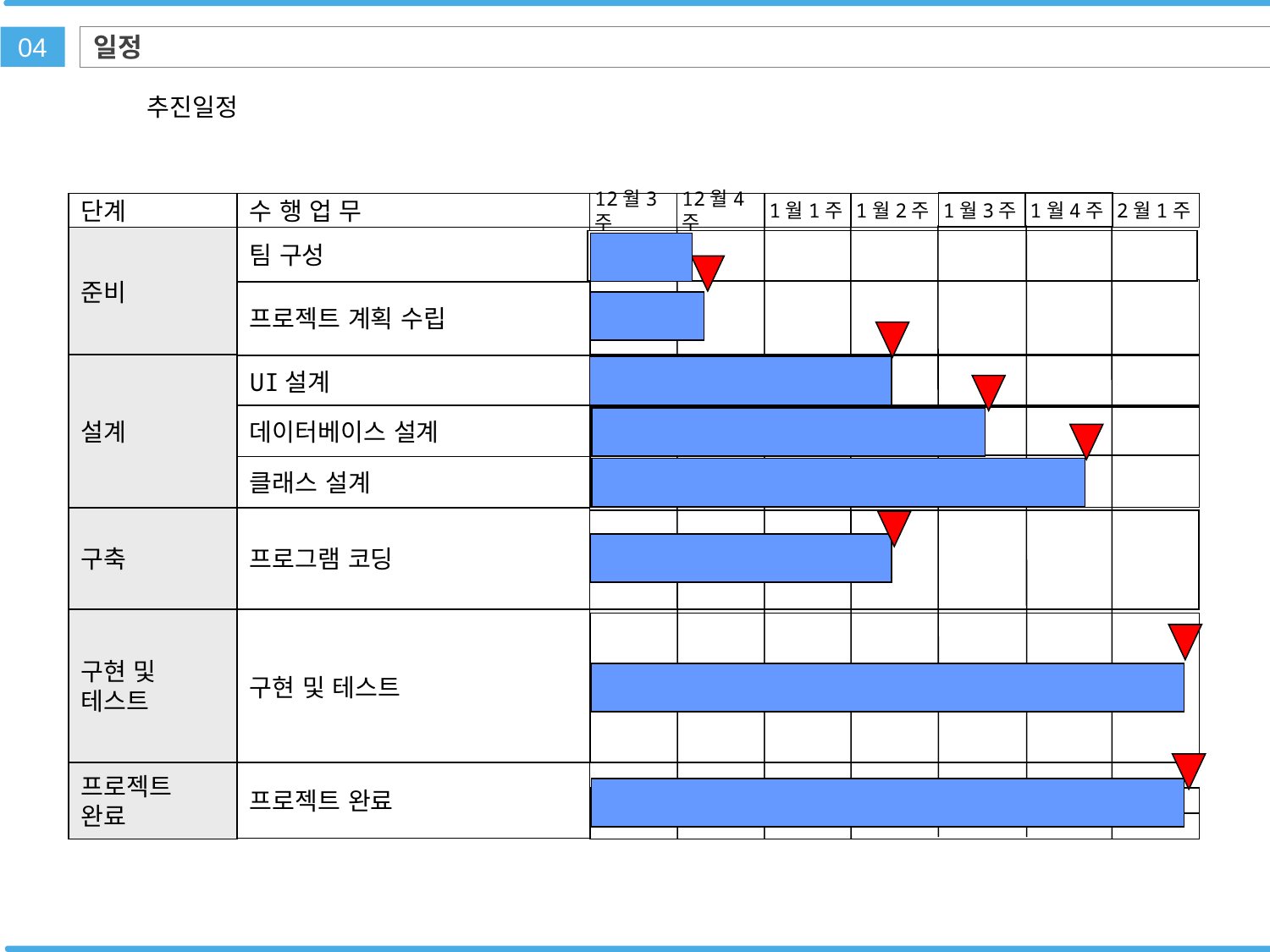

일정

04
추진일정
1월3주
1월4주
12월3주
단계
수 행 업 무
12월4주
1월1주
1월2주
2월1주

준비
팀 구성

프로젝트 계획 수립

설계

UI설계

데이터베이스 설계

클래스 설계

프로그램 코딩
구축

구현 및 테스트
구현 및 테스트

프로젝트 완료
프로젝트 완료